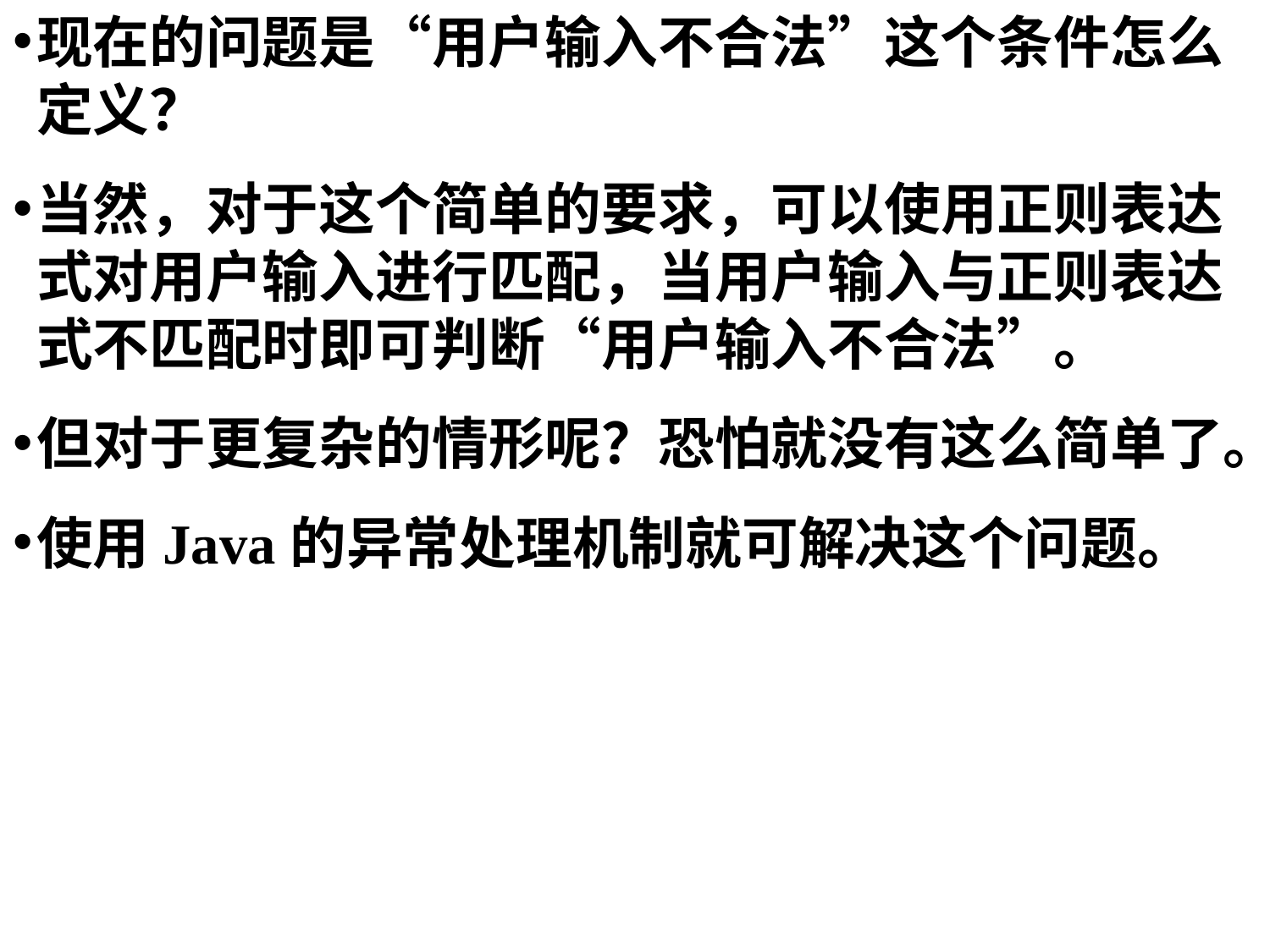

现在的问题是“用户输入不合法”这个条件怎么定义？
当然，对于这个简单的要求，可以使用正则表达式对用户输入进行匹配，当用户输入与正则表达式不匹配时即可判断“用户输入不合法”。
但对于更复杂的情形呢？恐怕就没有这么简单了。
使用Java的异常处理机制就可解决这个问题。